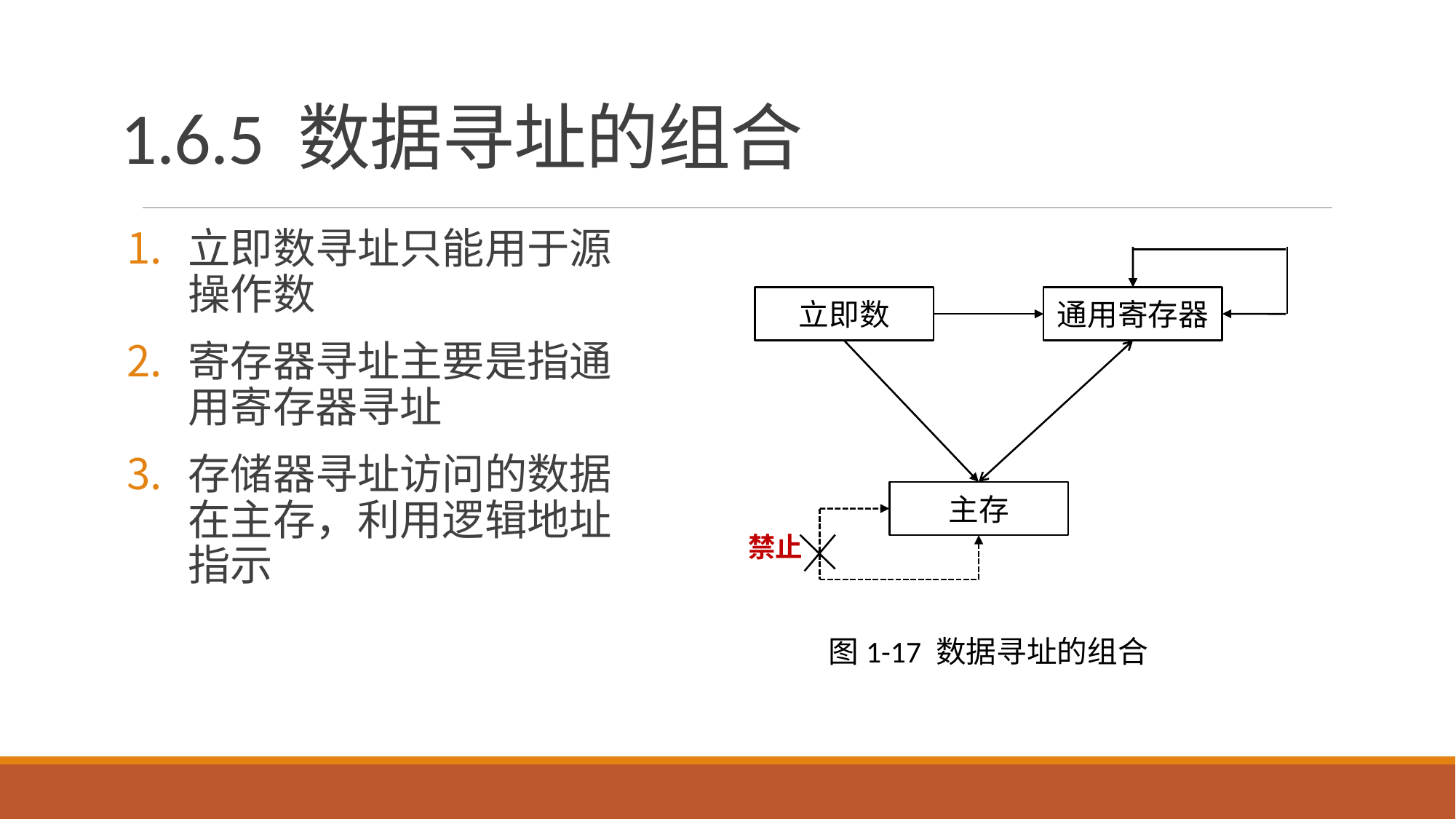

# 1.6.5 数据寻址的组合
立即数寻址只能用于源操作数
寄存器寻址主要是指通用寄存器寻址
存储器寻址访问的数据在主存，利用逻辑地址指示

立即数
通用寄存器
主存
禁止
图1-17 数据寻址的组合